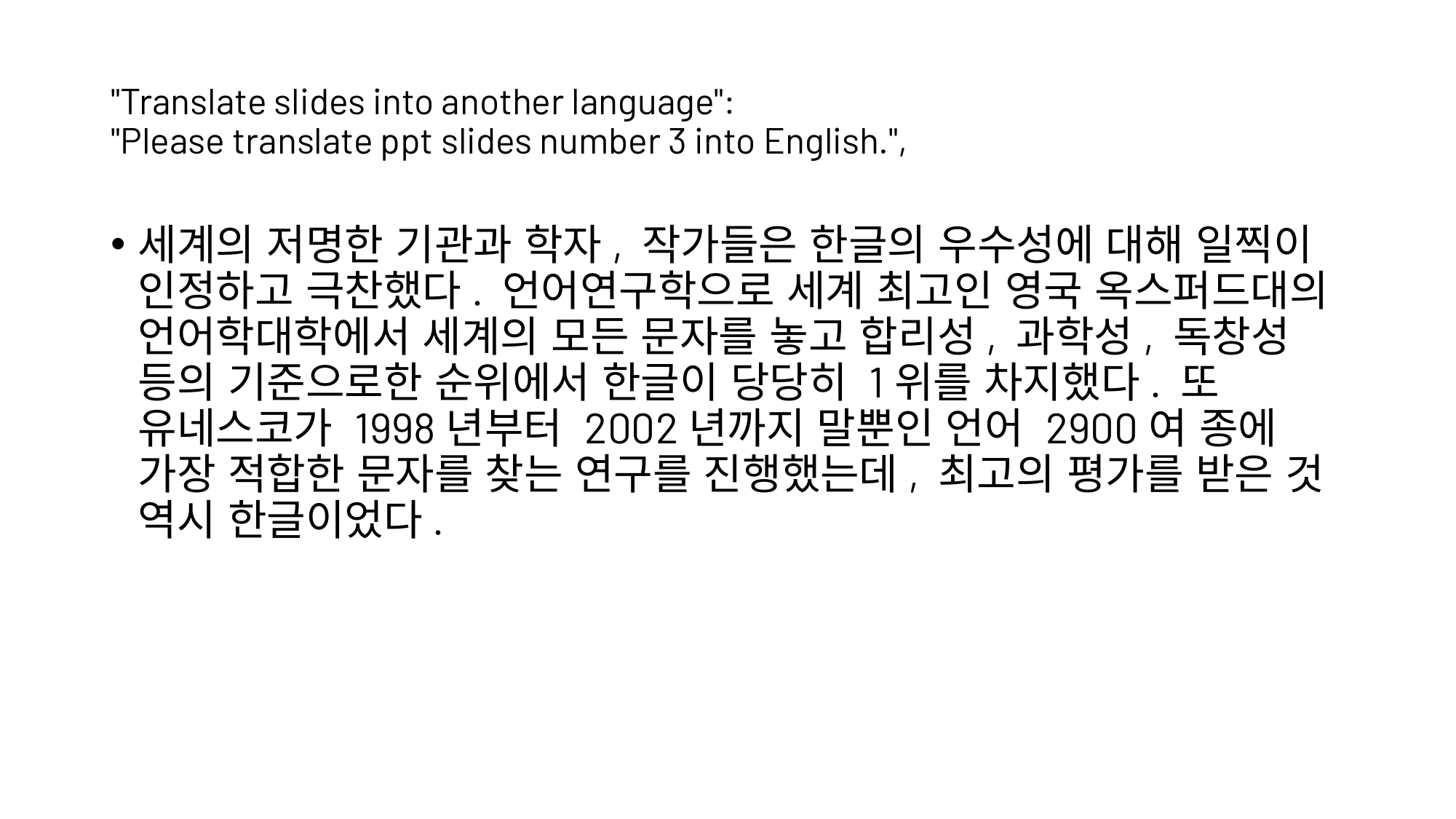

# "Translate slides into another language": "Please translate ppt slides number 3 into English.",
세계의 저명한 기관과 학자, 작가들은 한글의 우수성에 대해 일찍이 인정하고 극찬했다. 언어연구학으로 세계 최고인 영국 옥스퍼드대의 언어학대학에서 세계의 모든 문자를 놓고 합리성, 과학성, 독창성 등의 기준으로한 순위에서 한글이 당당히 1위를 차지했다. 또 유네스코가 1998년부터 2002년까지 말뿐인 언어 2900여 종에 가장 적합한 문자를 찾는 연구를 진행했는데, 최고의 평가를 받은 것 역시 한글이었다.